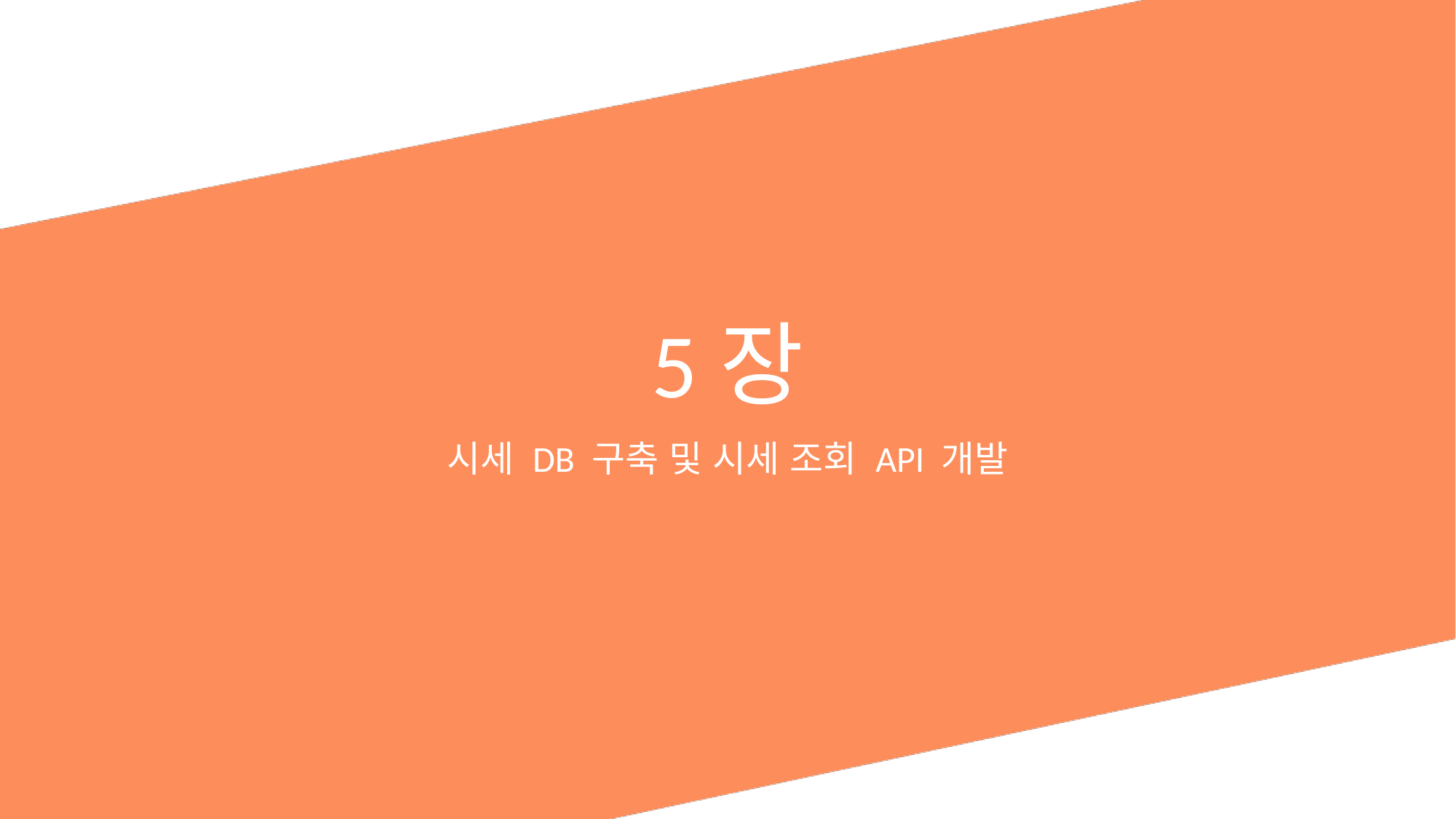

# 5장
시세 DB 구축 및 시세 조회 API 개발